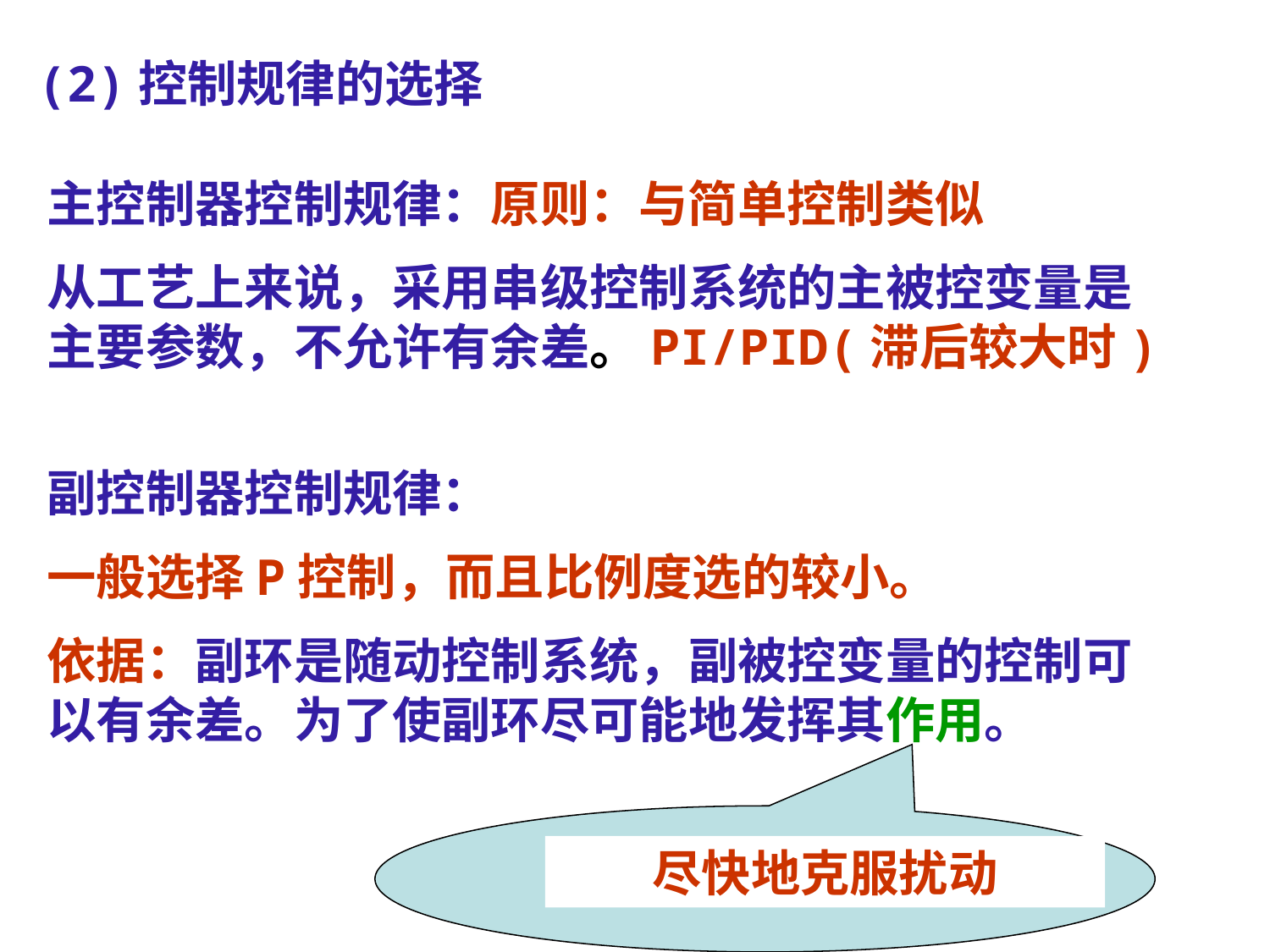

(2)控制规律的选择
主控制器控制规律：原则：与简单控制类似
从工艺上来说，采用串级控制系统的主被控变量是主要参数，不允许有余差。PI/PID(滞后较大时)
副控制器控制规律：
一般选择P控制，而且比例度选的较小。
依据：副环是随动控制系统，副被控变量的控制可以有余差。为了使副环尽可能地发挥其作用。

尽快地克服扰动